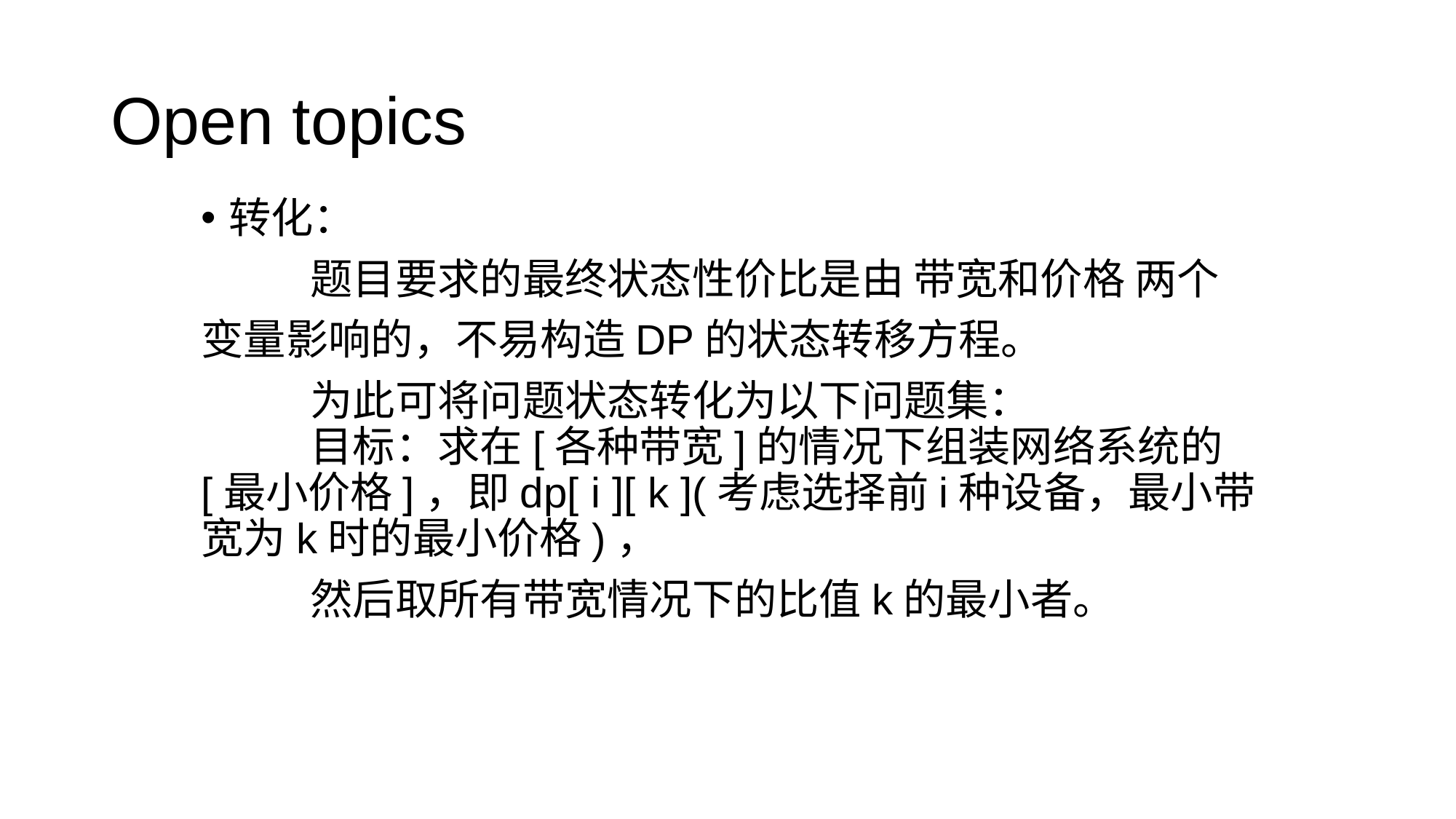

# Open topics
转化：
	题目要求的最终状态性价比是由 带宽和价格 两个
变量影响的，不易构造DP的状态转移方程。
	为此可将问题状态转化为以下问题集：
	目标：求在[各种带宽]的情况下组装网络系统的[最小价格]，即dp[ i ][ k ](考虑选择前i种设备，最小带宽为k时的最小价格)，
	然后取所有带宽情况下的比值k的最小者。